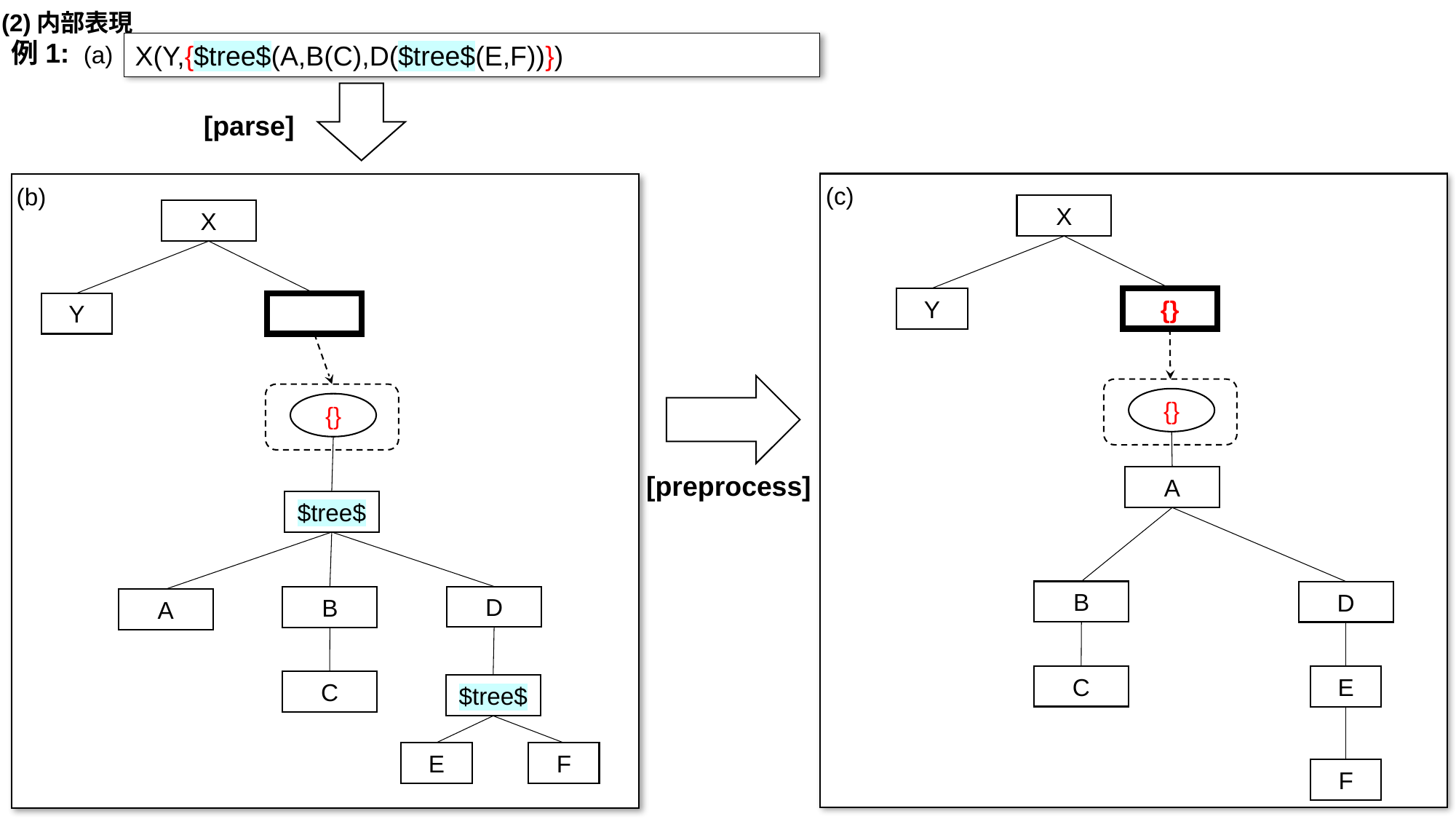

(2)内部表現
例1:
X(Y,{$tree$(A,B(C),D($tree$(E,F))})
(a)

[parse]

(c)
(b)
X
X
Y
{}
Y

{}
{}
[preprocess]
A
$tree$
B
D
D
B
A
C
E
C
$tree$
E
F
F